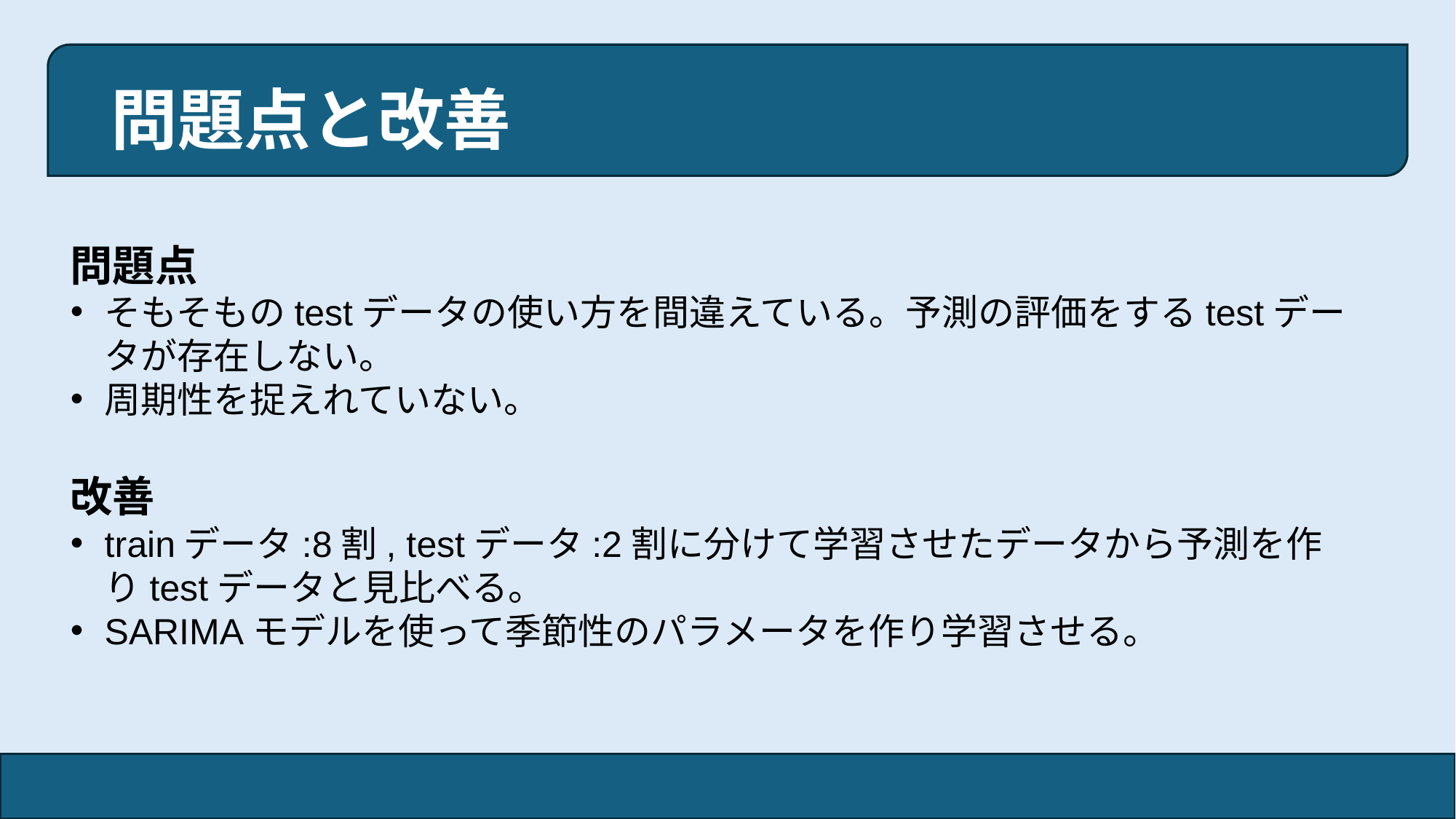

# 問題点と改善
問題点
そもそものtestデータの使い方を間違えている。予測の評価をするtestデータが存在しない。
周期性を捉えれていない。
改善
trainデータ:8割, testデータ:2割に分けて学習させたデータから予測を作りtestデータと見比べる。
SARIMAモデルを使って季節性のパラメータを作り学習させる。